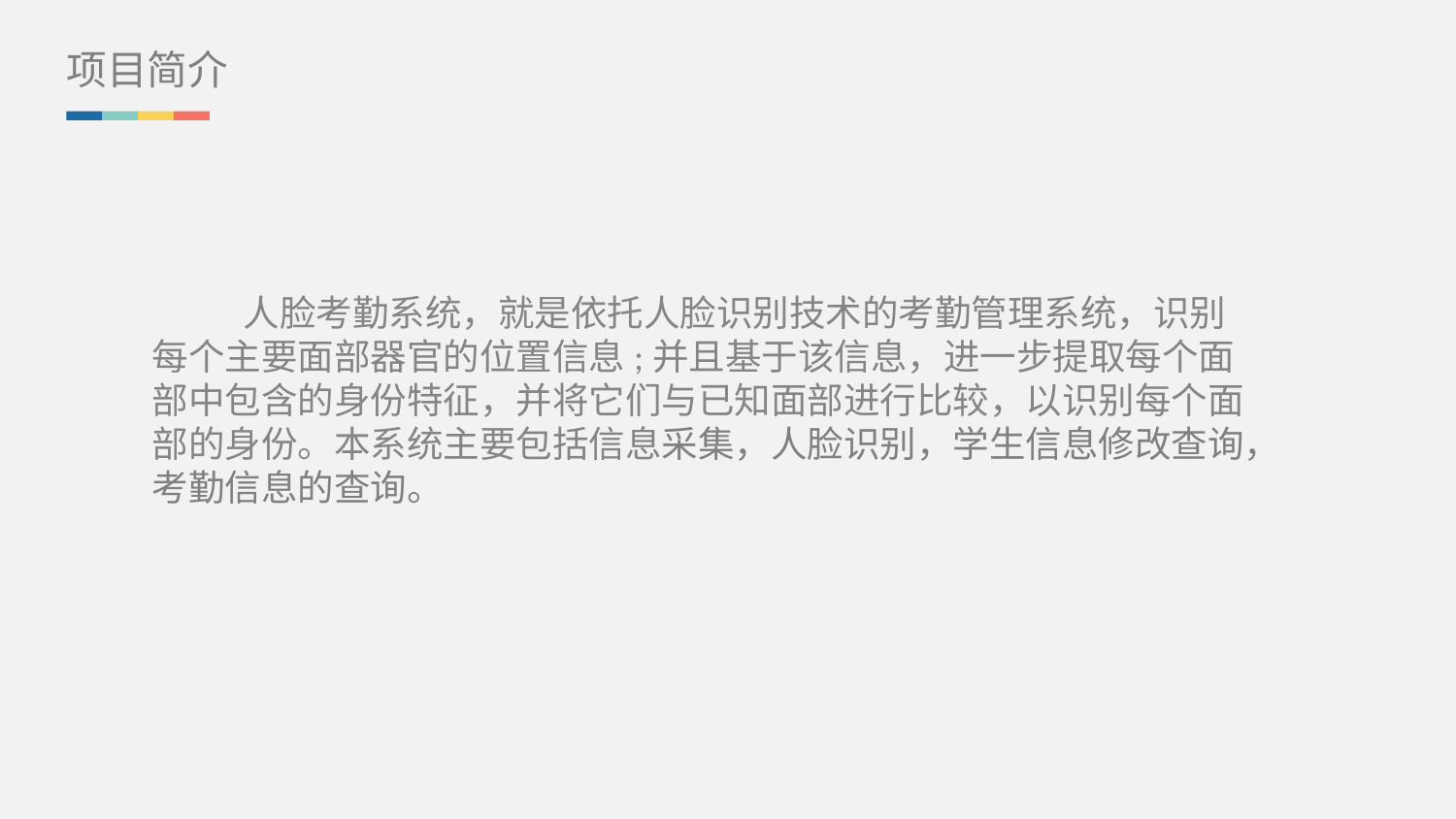

项目简介

          人脸考勤系统，就是依托人脸识别技术的考勤管理系统，识别每个主要面部器官的位置信息;并且基于该信息，进一步提取每个面部中包含的身份特征，并将它们与已知面部进行比较，以识别每个面部的身份。本系统主要包括信息采集，人脸识别，学生信息修改查询，考勤信息的查询。